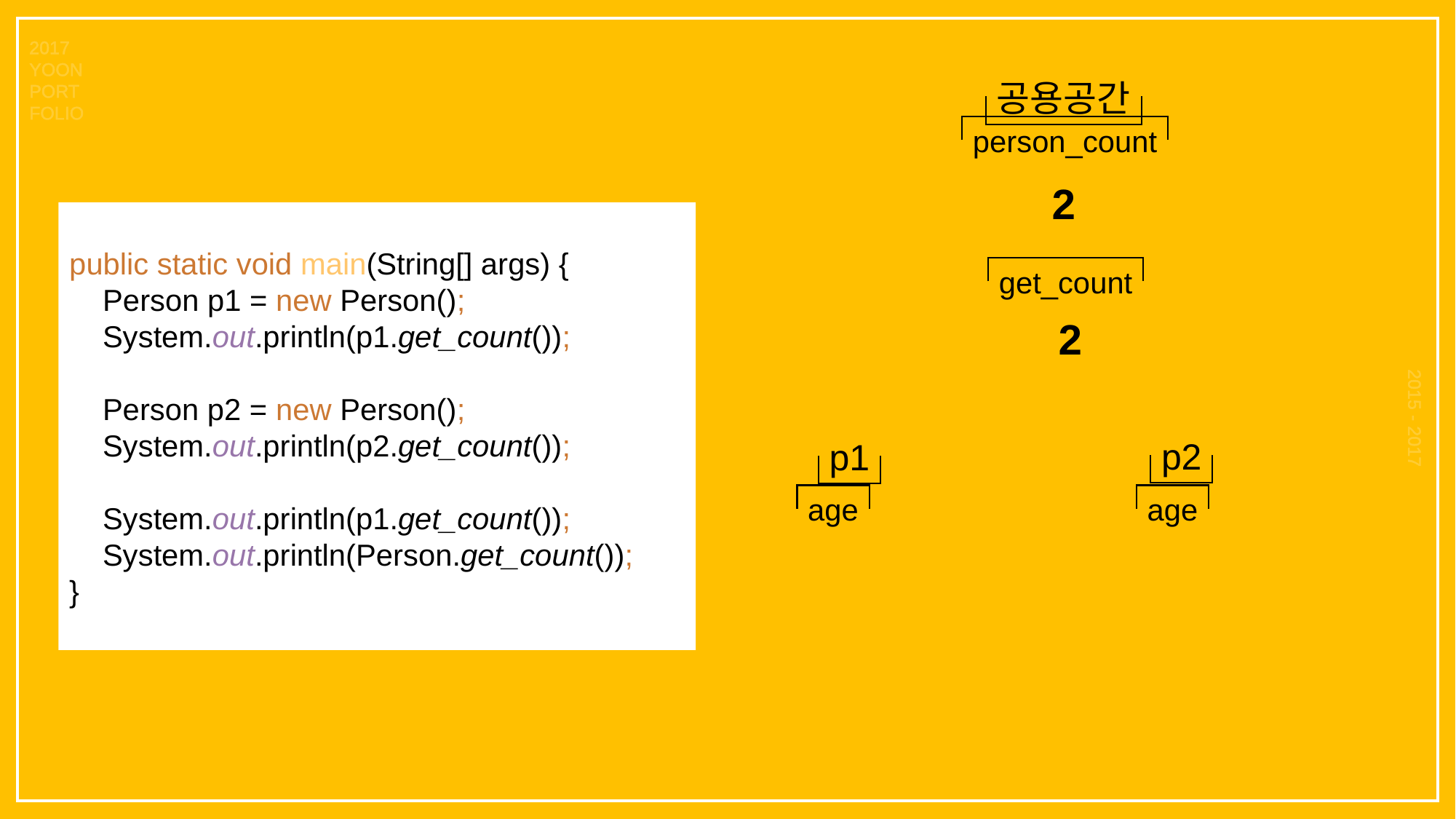

2017
YOON
PORT
FOLIO
공용공간
person_count
get_count
1
2

public static void main(String[] args) {
    Person p1 = new Person();
    System.out.println(p1.get_count());
    Person p2 = new Person();
    System.out.println(p2.get_count());
    System.out.println(p1.get_count());
    System.out.println(Person.get_count());
}

1
2
2015 - 2017
p2
age
p1
age